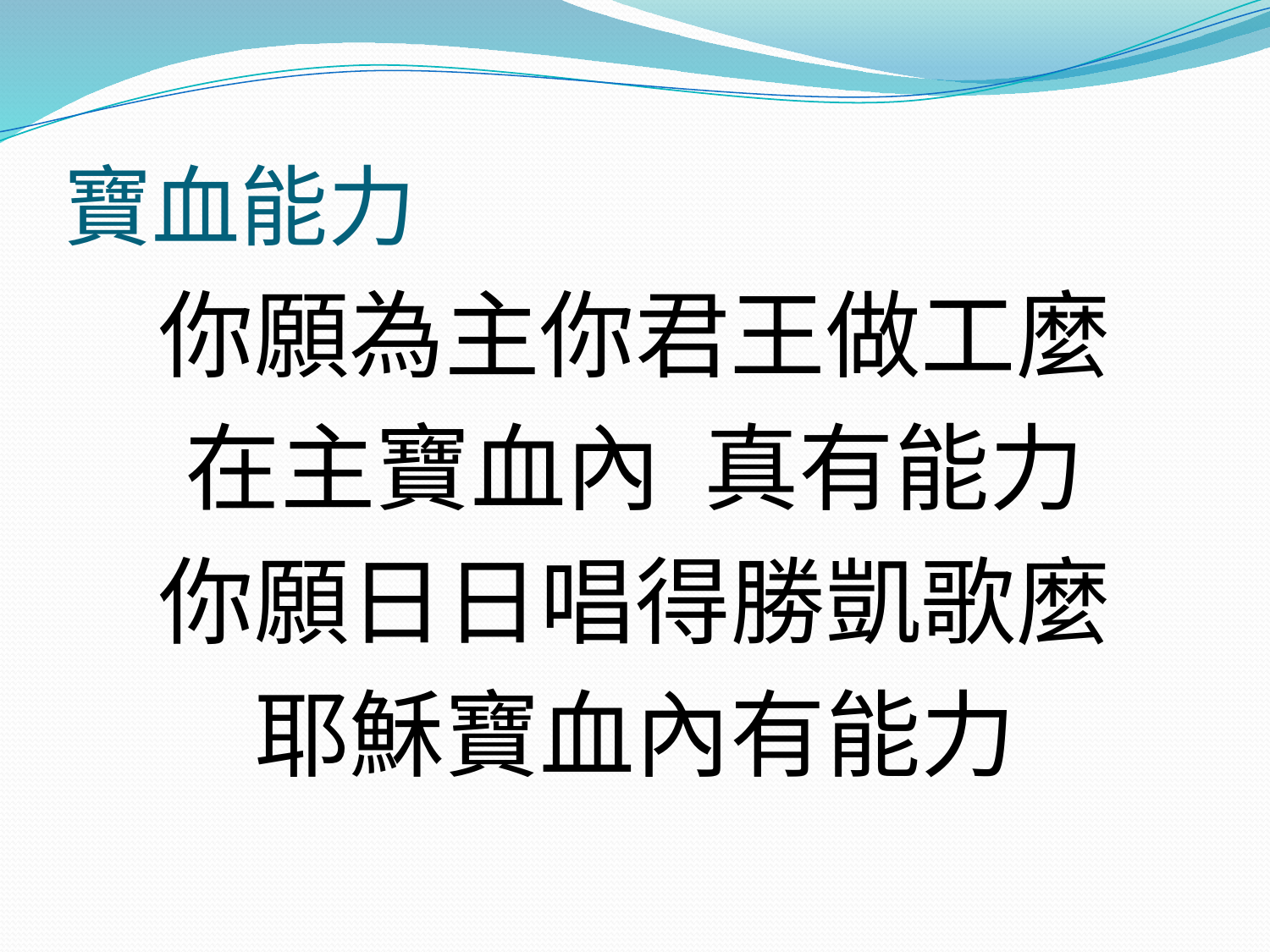

# 寶血能力
你願為主你君王做工麼
在主寶血內  真有能力
你願日日唱得勝凱歌麼
耶穌寶血內有能力